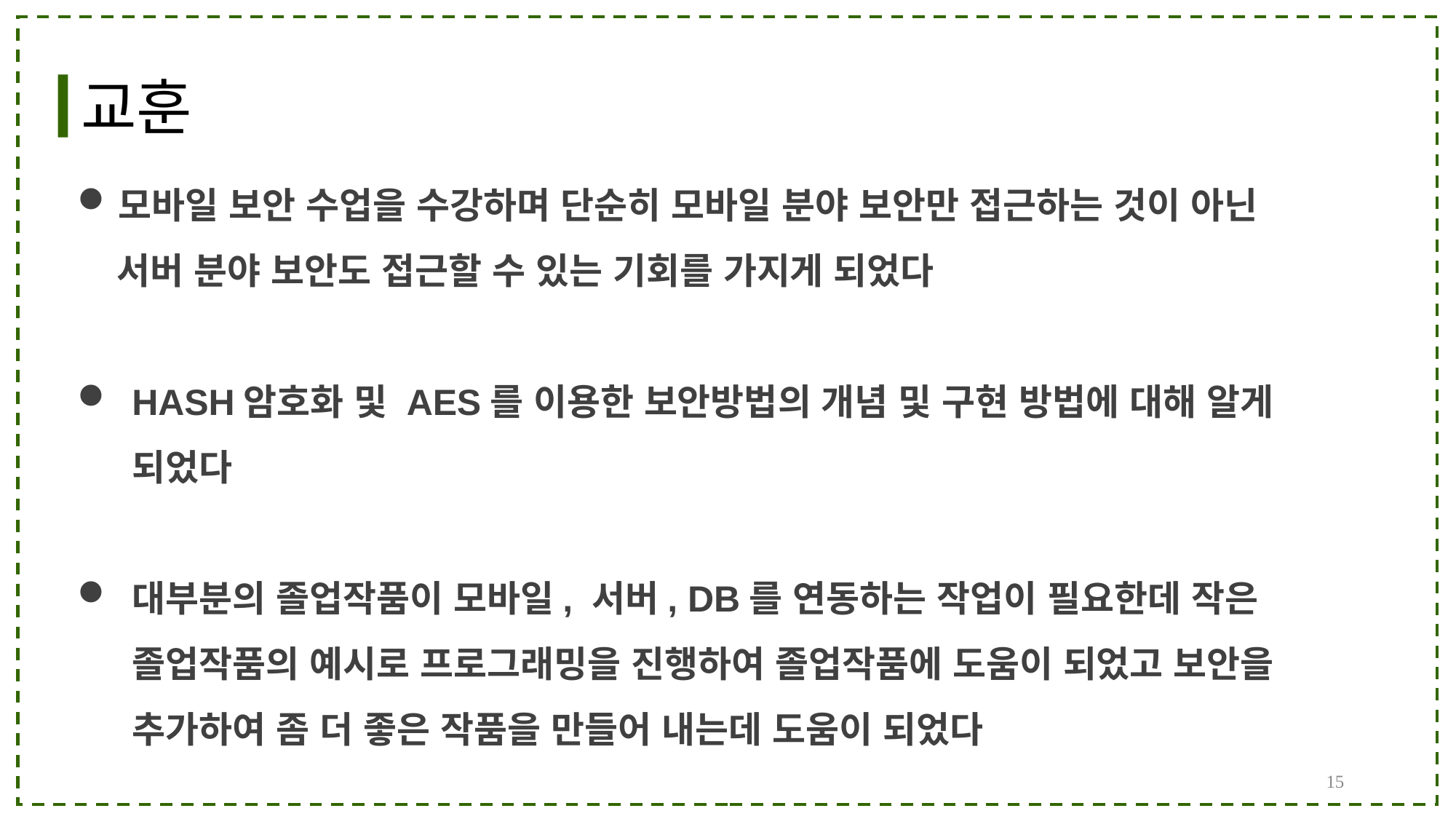

교훈

모바일 보안 수업을 수강하며 단순히 모바일 분야 보안만 접근하는 것이 아닌
   서버 분야 보안도 접근할 수 있는 기회를 가지게 되었다

HASH암호화 및 AES를 이용한 보안방법의 개념 및 구현 방법에 대해 알게 되었다

대부분의 졸업작품이 모바일, 서버, DB를 연동하는 작업이 필요한데 작은 졸업작품의 예시로 프로그래밍을 진행하여 졸업작품에 도움이 되었고 보안을 추가하여 좀 더 좋은 작품을 만들어 내는데 도움이 되었다

15